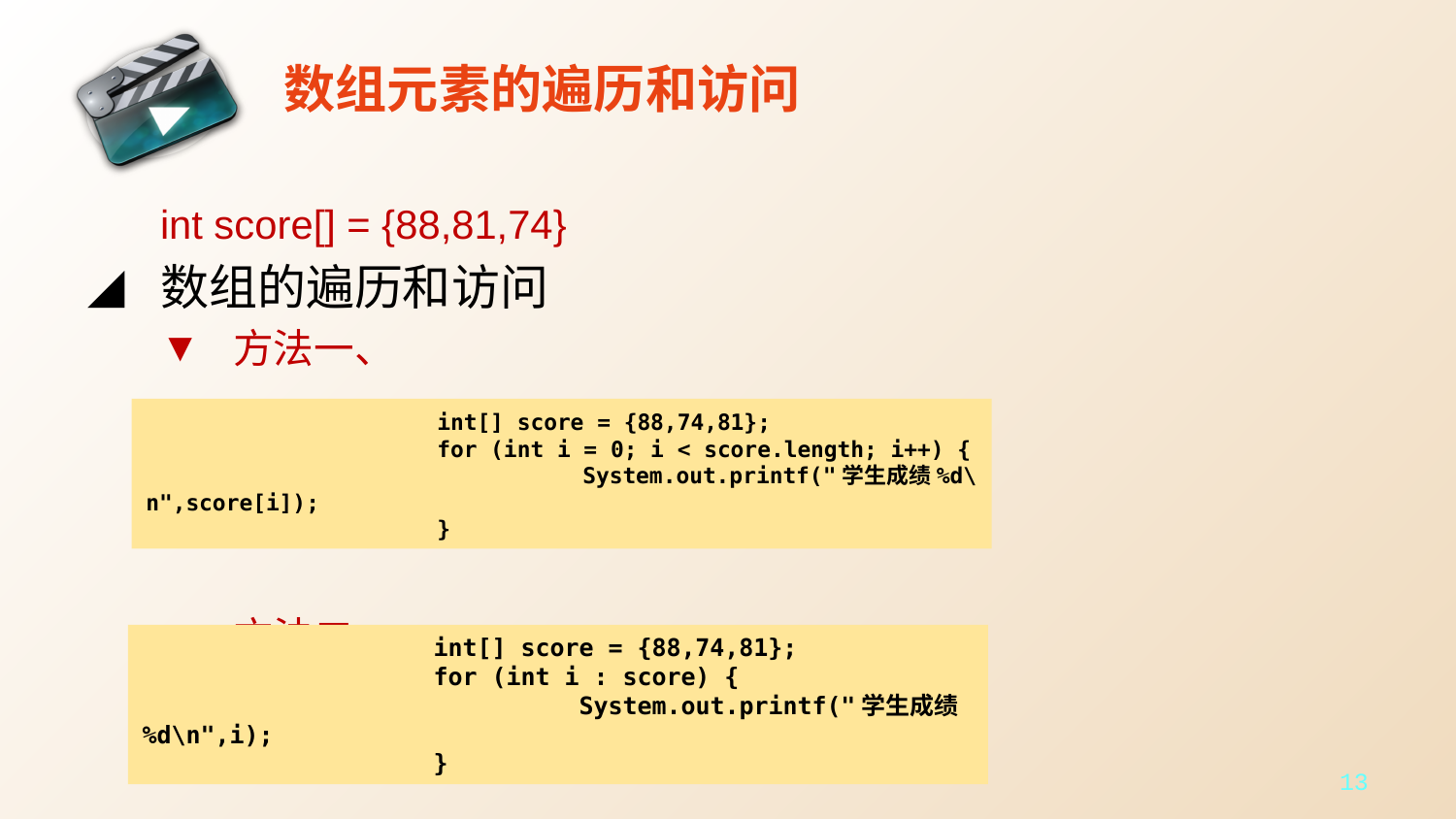

# 数组元素的遍历和访问
int score[] = {88,81,74}
数组的遍历和访问
方法一、

方法二、
		int[] score = {88,74,81};
		for (int i = 0; i < score.length; i++) {
			System.out.printf("学生成绩%d\n",score[i]);
		}
		int[] score = {88,74,81};
		for (int i : score) {
			System.out.printf("学生成绩%d\n",i);
		}
13